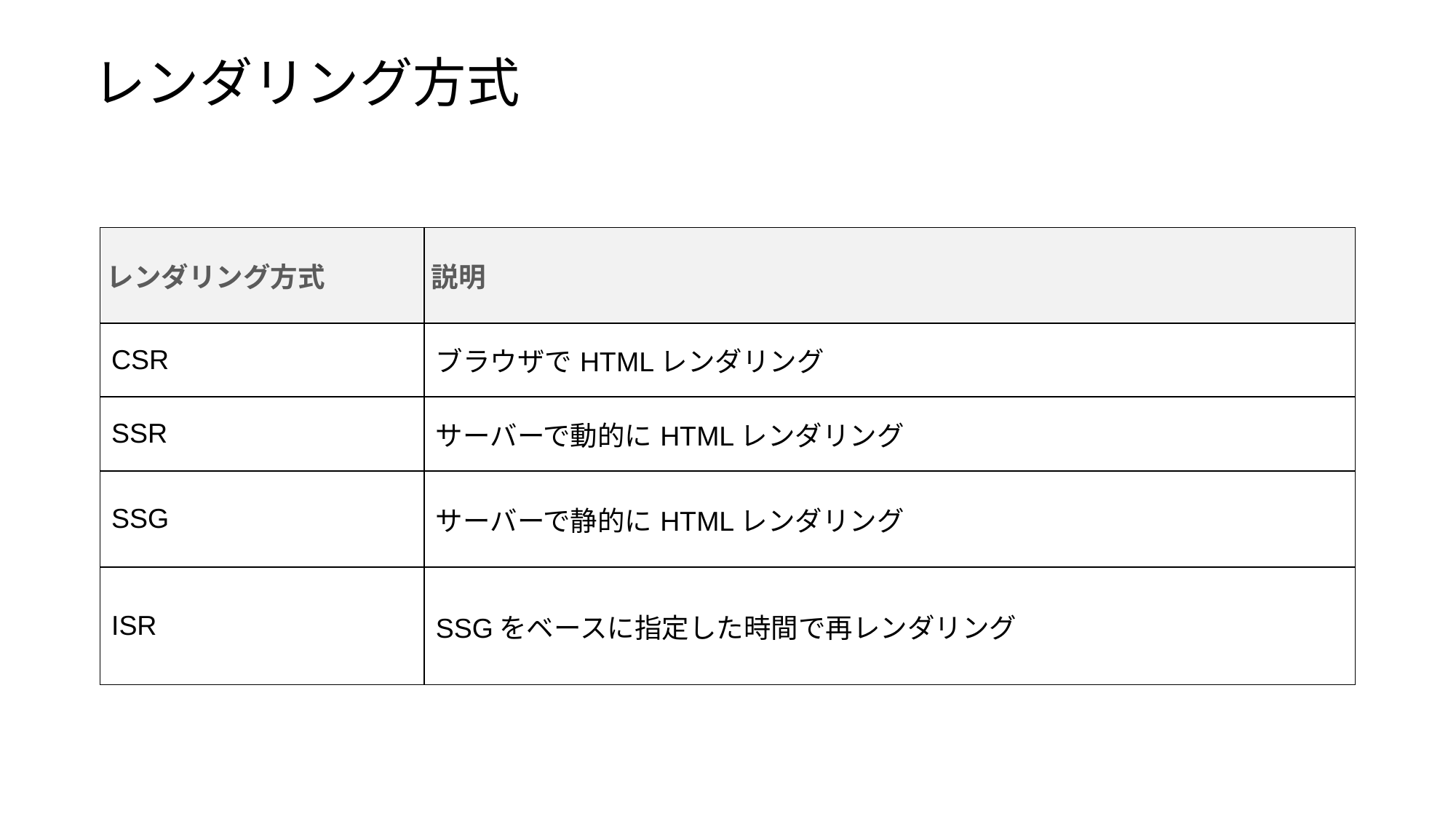

レンダリング方式
| レンダリング方式 | 説明 |
| --- | --- |
| CSR | ブラウザでHTMLレンダリング |
| SSR | サーバーで動的にHTMLレンダリング |
| SSG | サーバーで静的にHTMLレンダリング |
| ISR | SSGをベースに指定した時間で再レンダリング |